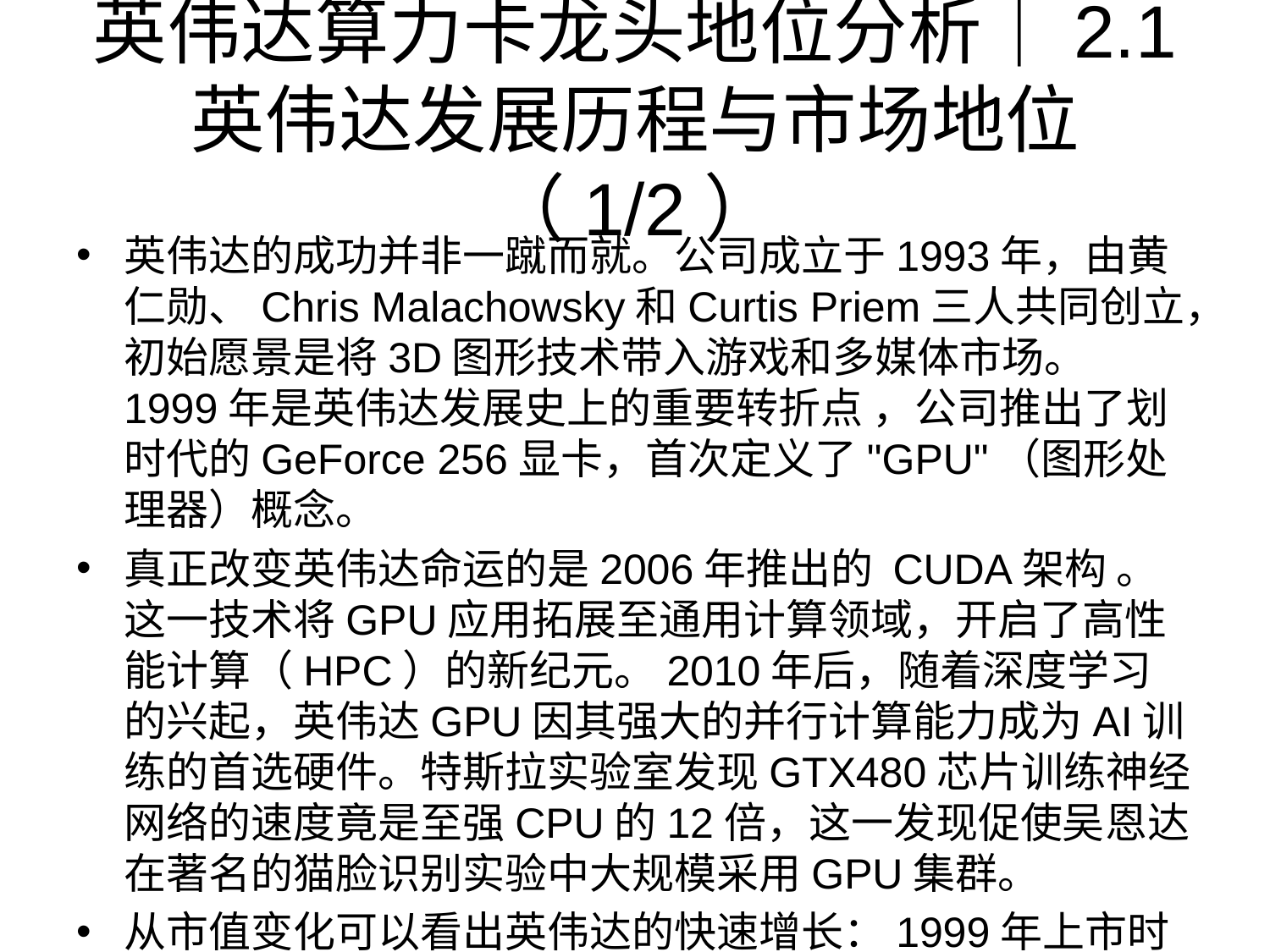

# 英伟达算力卡龙头地位分析｜2.1 英伟达发展历程与市场地位（1/2）
英伟达的成功并非一蹴而就。公司成立于1993年，由黄仁勋、Chris Malachowsky和Curtis Priem三人共同创立，初始愿景是将3D图形技术带入游戏和多媒体市场。 1999年是英伟达发展史上的重要转折点 ，公司推出了划时代的GeForce 256显卡，首次定义了"GPU"（图形处理器）概念。
真正改变英伟达命运的是2006年推出的 CUDA架构 。这一技术将GPU应用拓展至通用计算领域，开启了高性能计算（HPC）的新纪元。2010年后，随着深度学习的兴起，英伟达GPU因其强大的并行计算能力成为AI训练的首选硬件。特斯拉实验室发现GTX480芯片训练神经网络的速度竟是至强CPU的12倍，这一发现促使吴恩达在著名的猫脸识别实验中大规模采用GPU集群。
从市值变化可以看出英伟达的快速增长：1999年上市时市值约2亿美元，2022年ChatGPT引爆生成式AI需求后市值突破1万亿美元，2024年6月更是突破 3万亿美元 ，超越苹果成为全球第二大公司。
英伟达市值增长图表：英伟达市值增长趋势 (1999-2024)
英伟达发展里程碑
1993年
英伟达公司成立
1999年：推出GeForce 256，首次定义GPU概念